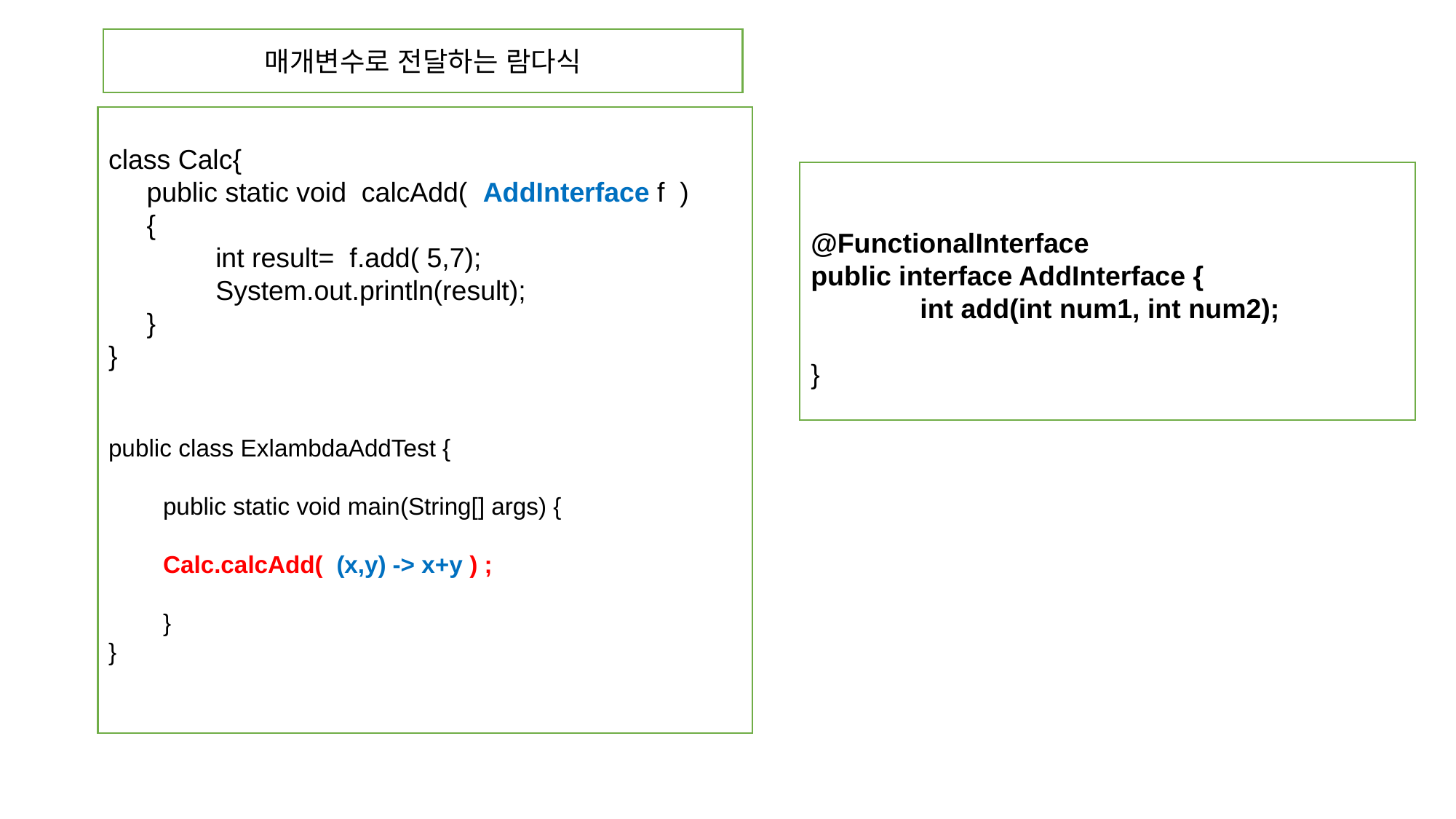

매개변수로 전달하는 람다식
class Calc{
     public static void  calcAdd(  AddInterface f  )
     {
              int result=  f.add( 5,7);
              System.out.println(result);
     }
}

public class ExlambdaAddTest {

public static void main(String[] args) {

Calc.calcAdd(  (x,y) -> x+y ) ;

}
}

@FunctionalInterface
public interface AddInterface {
	int add(int num1, int num2);

}